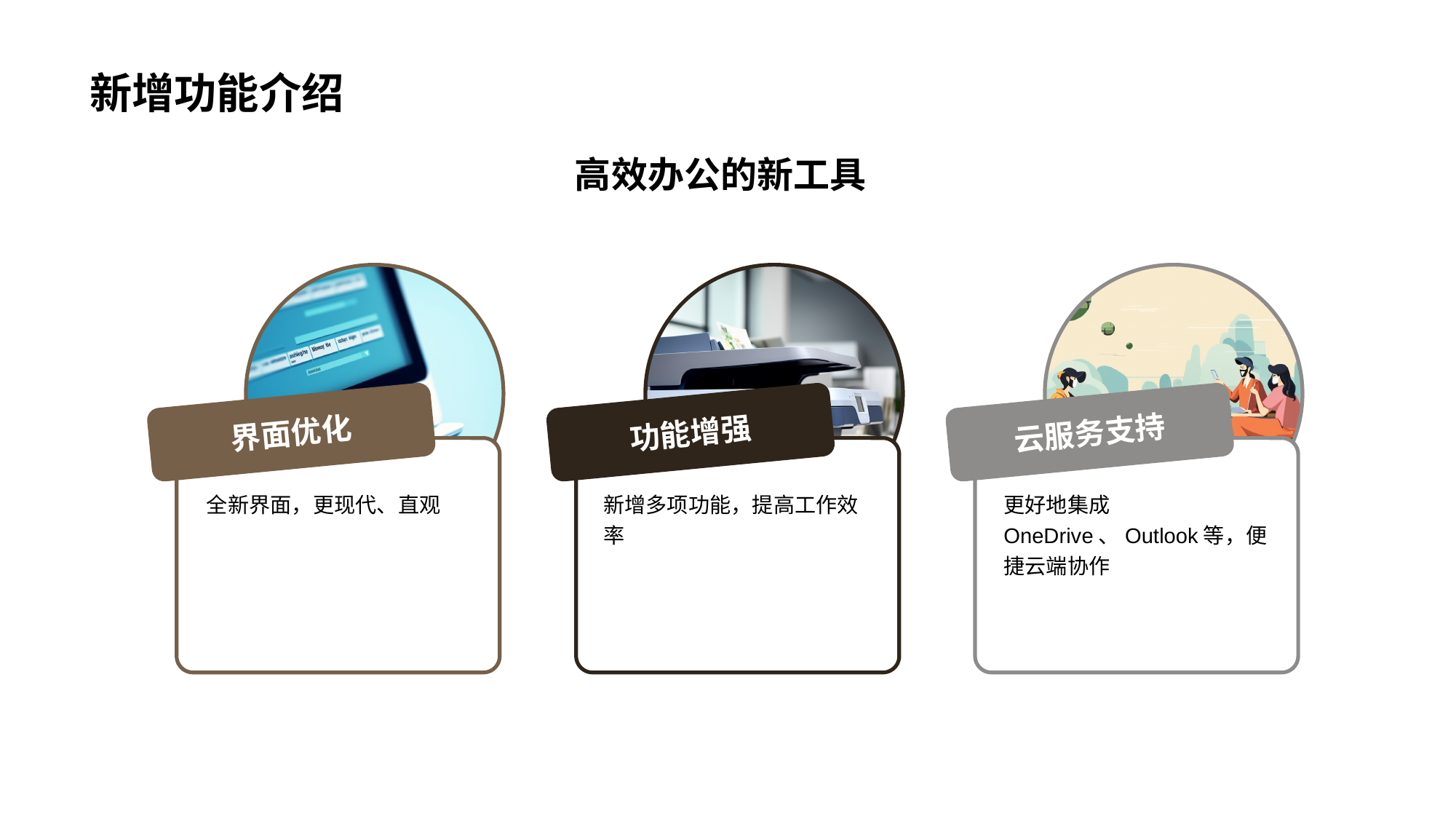

# 新增功能介绍
高效办公的新工具

界面优化

全新界面，更现代、直观

功能增强

新增多项功能，提高工作效率

云服务支持

更好地集成OneDrive、Outlook等，便捷云端协作